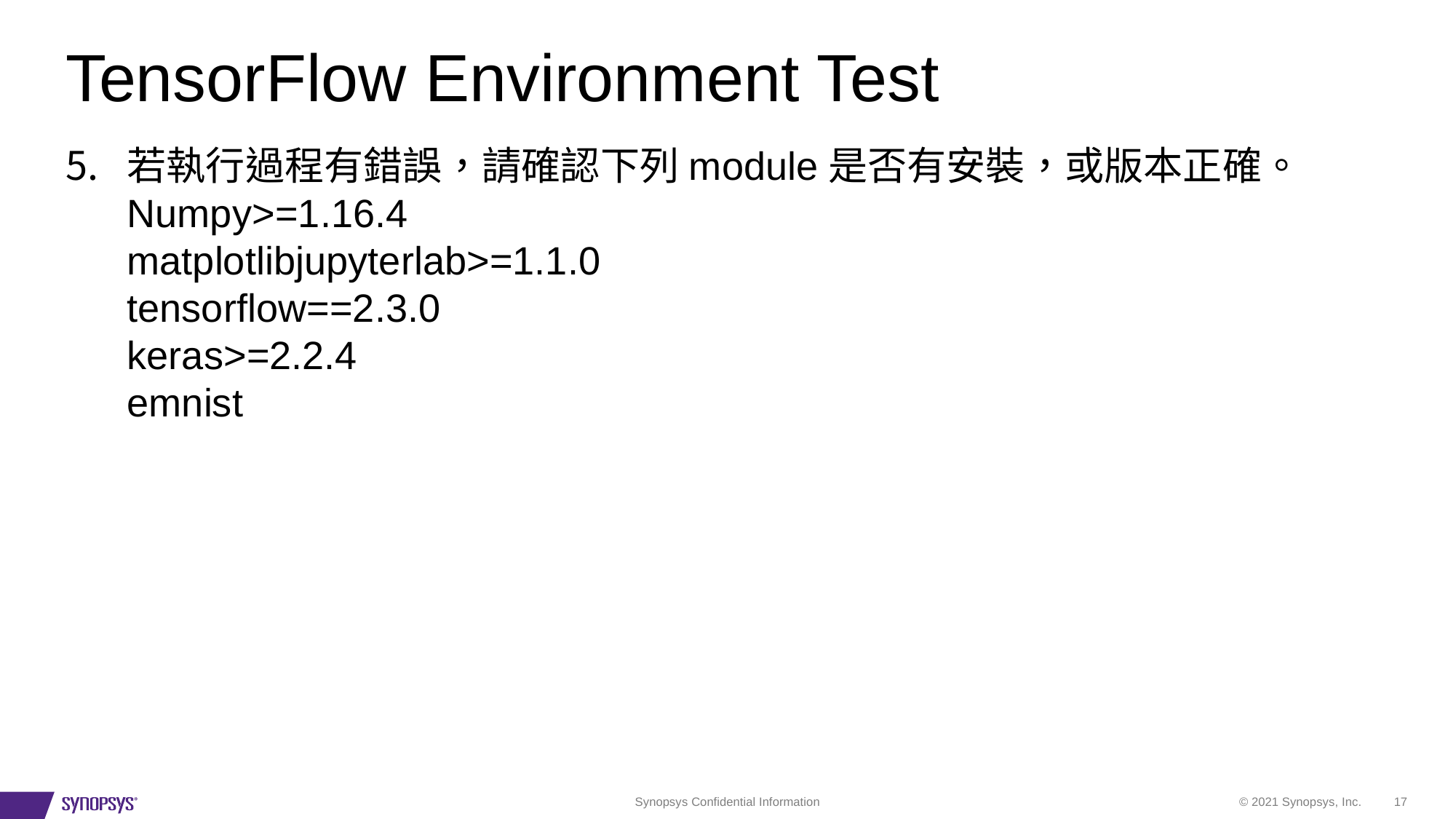

# TensorFlow Environment Test
若執行過程有錯誤，請確認下列module是否有安裝，或版本正確。
Numpy>=1.16.4
matplotlibjupyterlab>=1.1.0
tensorflow==2.3.0
keras>=2.2.4
emnist